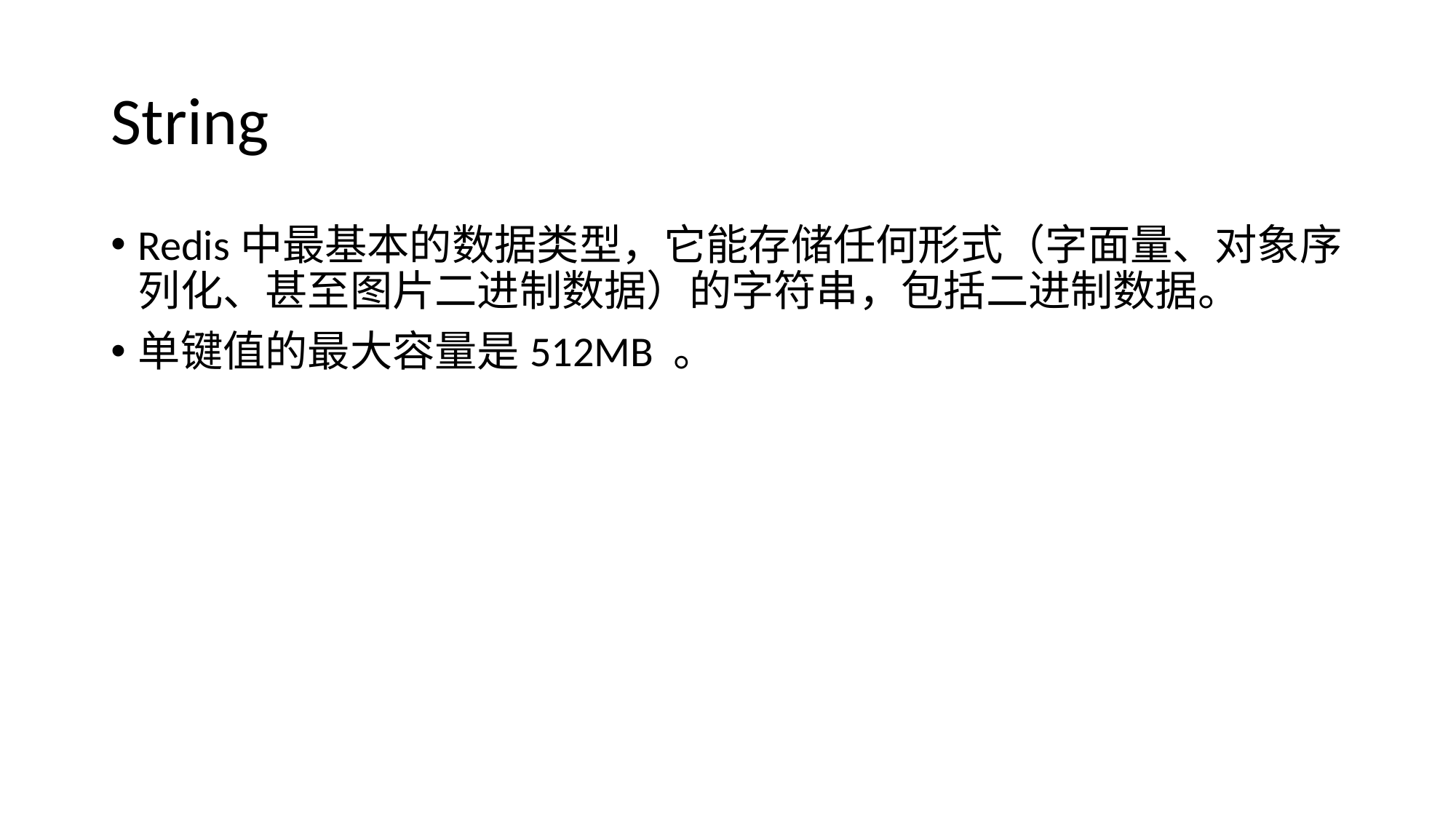

# String
Redis中最基本的数据类型，它能存储任何形式（字面量、对象序列化、甚至图片二进制数据）的字符串，包括二进制数据。
单键值的最大容量是512MB 。